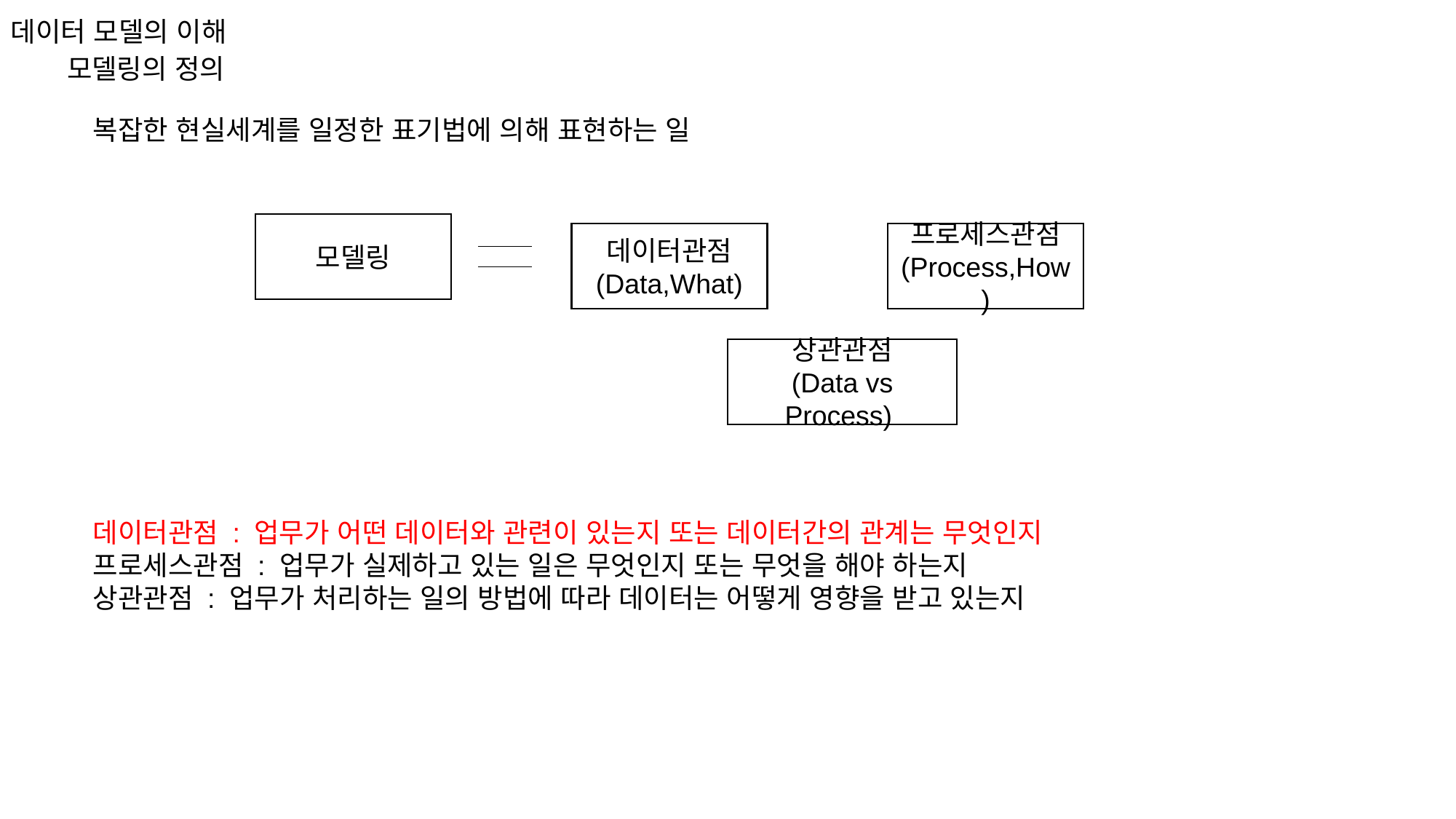

데이터 모델의 이해
모델링의 정의
복잡한 현실세계를 일정한 표기법에 의해 표현하는 일
모델링
데이터관점
(Data,What)
프로세스관점
(Process,How)
상관관점
(Data vs Process)
데이터관점 : 업무가 어떤 데이터와 관련이 있는지 또는 데이터간의 관계는 무엇인지
프로세스관점 : 업무가 실제하고 있는 일은 무엇인지 또는 무엇을 해야 하는지
상관관점 : 업무가 처리하는 일의 방법에 따라 데이터는 어떻게 영향을 받고 있는지